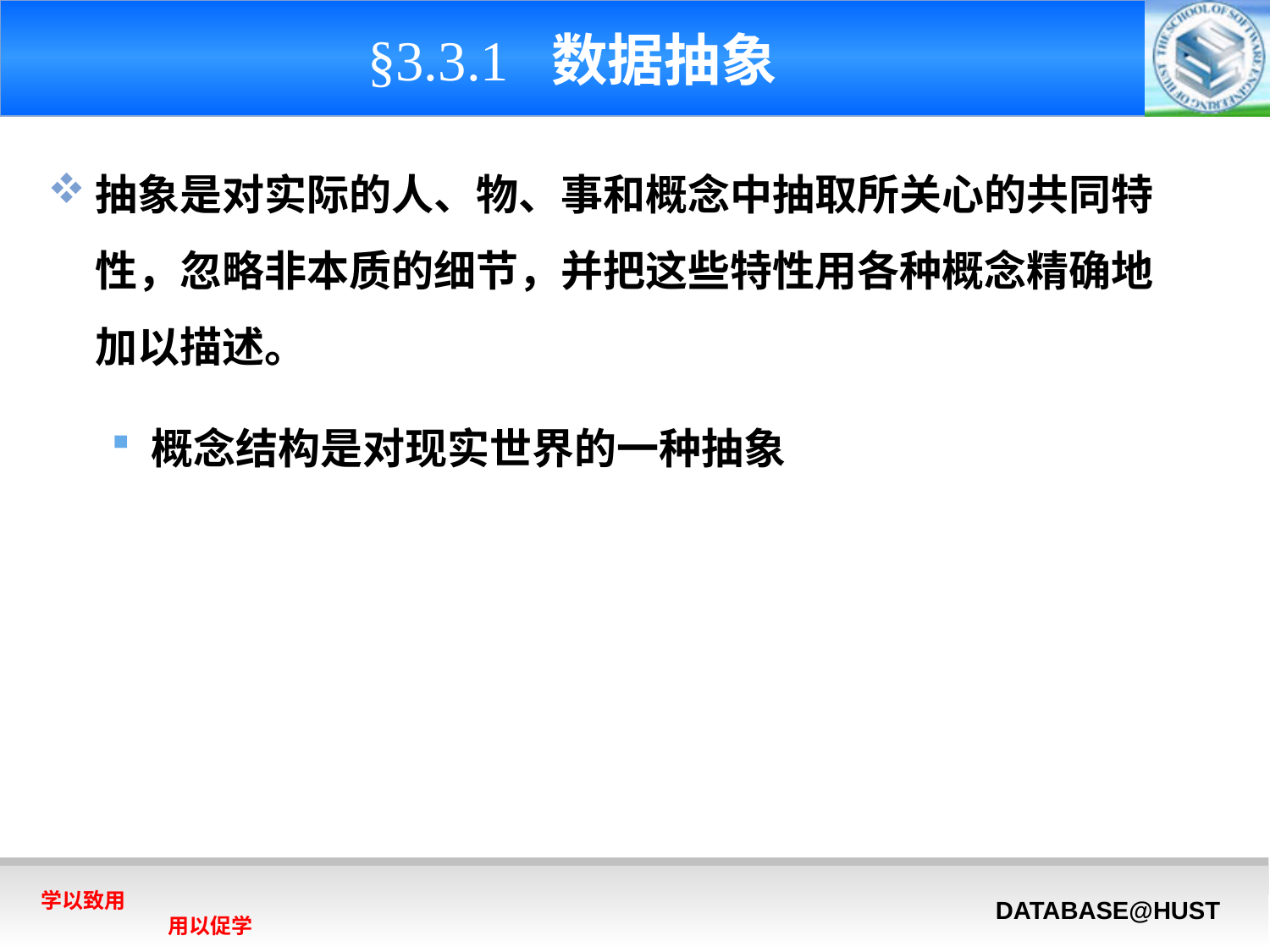

# §3.3.1  数据抽象
抽象是对实际的人、物、事和概念中抽取所关心的共同特性，忽略非本质的细节，并把这些特性用各种概念精确地加以描述。
概念结构是对现实世界的一种抽象